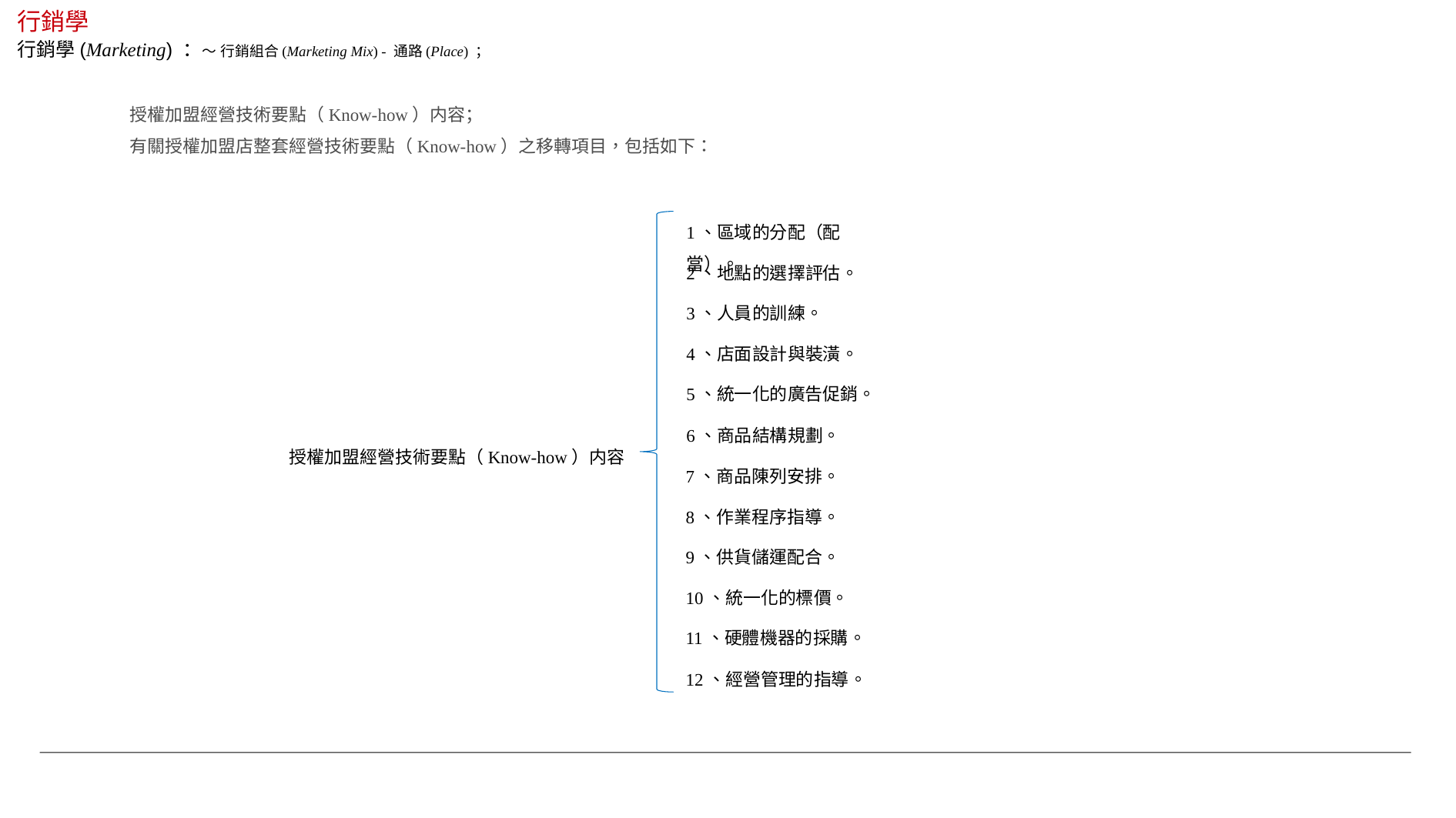

行銷學
行銷學(Marketing) ：～ 行銷組合(Marketing Mix) - 通路(Place) ；
授權加盟經營技術要點（Know-how）内容；
有關授權加盟店整套經營技術要點（Know-how）之移轉項目，包括如下：
1、區域的分配（配當）。

2、地點的選擇評估。
3、人員的訓練。
4、店面設計與裝潢。
5、統一化的廣告促銷。
6、商品結構規劃。
授權加盟經營技術要點（Know-how）内容
7、商品陳列安排。
8、作業程序指導。
9、供貨儲運配合。
10、統一化的標價。
11、硬體機器的採購。
12、經營管理的指導。